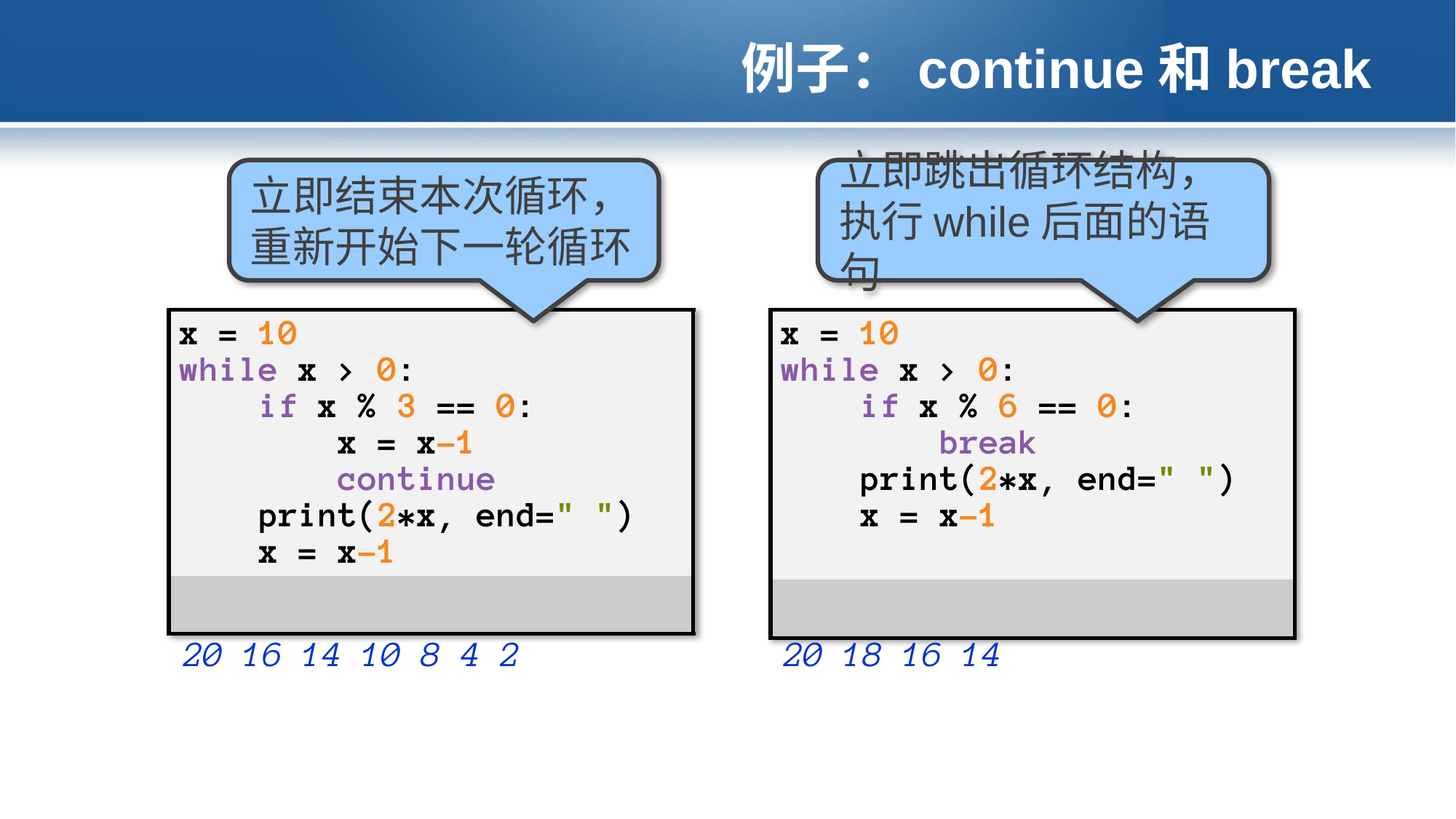

# 例子：continue和break
立即结束本次循环，重新开始下一轮循环
立即跳出循环结构，执行while后面的语句
| x = 10 while x > 0: if x % 3 == 0: x = x-1 continue print(2\*x, end=" ") x = x-1 |
| --- |
|  |
| x = 10 while x > 0: if x % 6 == 0: break print(2\*x, end=" ") x = x-1 |
| --- |
|  |
20 16 14 10 8 4 2
20 18 16 14